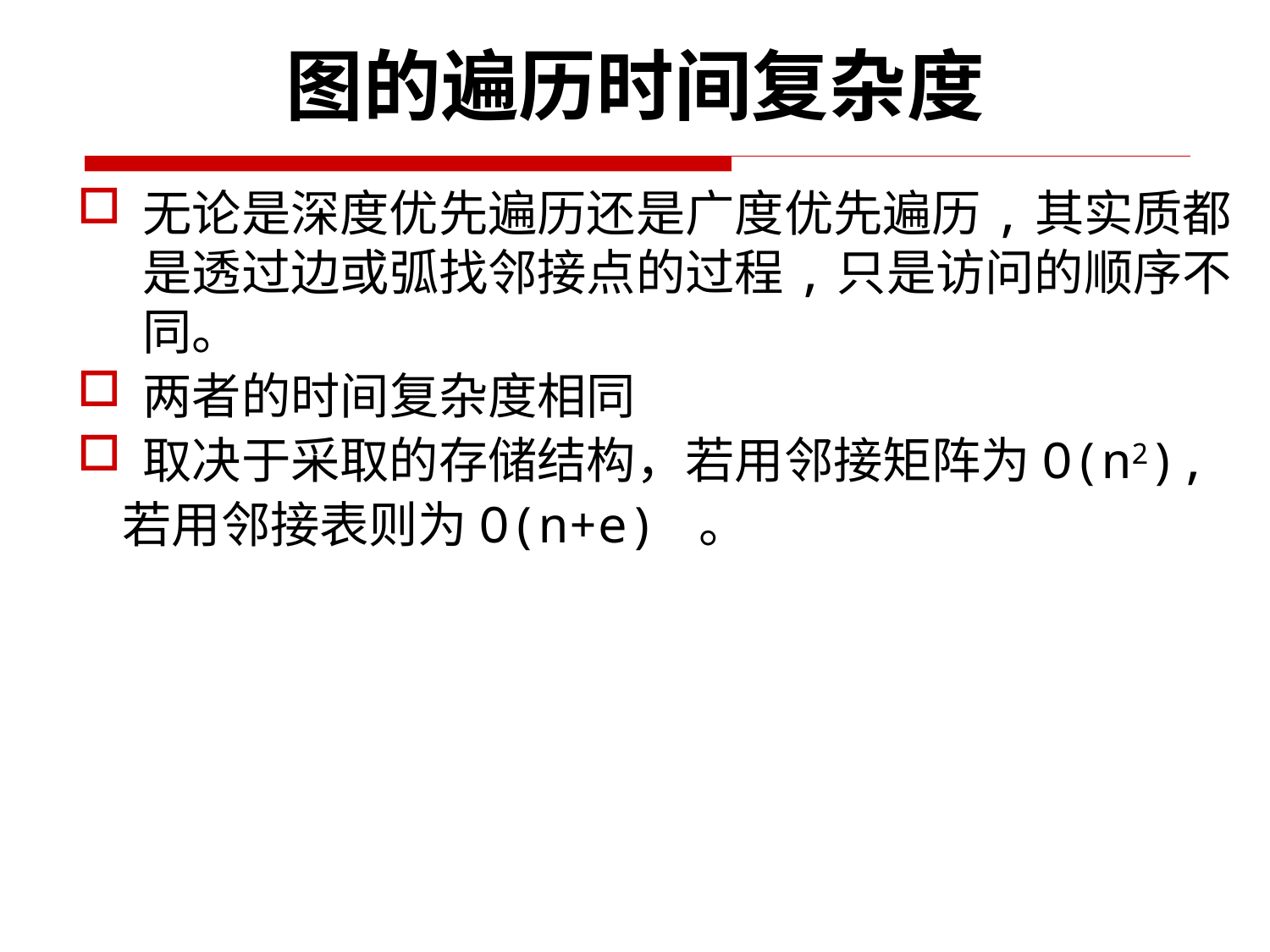

# 图的遍历时间复杂度
无论是深度优先遍历还是广度优先遍历,其实质都是透过边或弧找邻接点的过程,只是访问的顺序不同。
两者的时间复杂度相同
取决于采取的存储结构，若用邻接矩阵为O(n2),
   若用邻接表则为O(n+e) 。